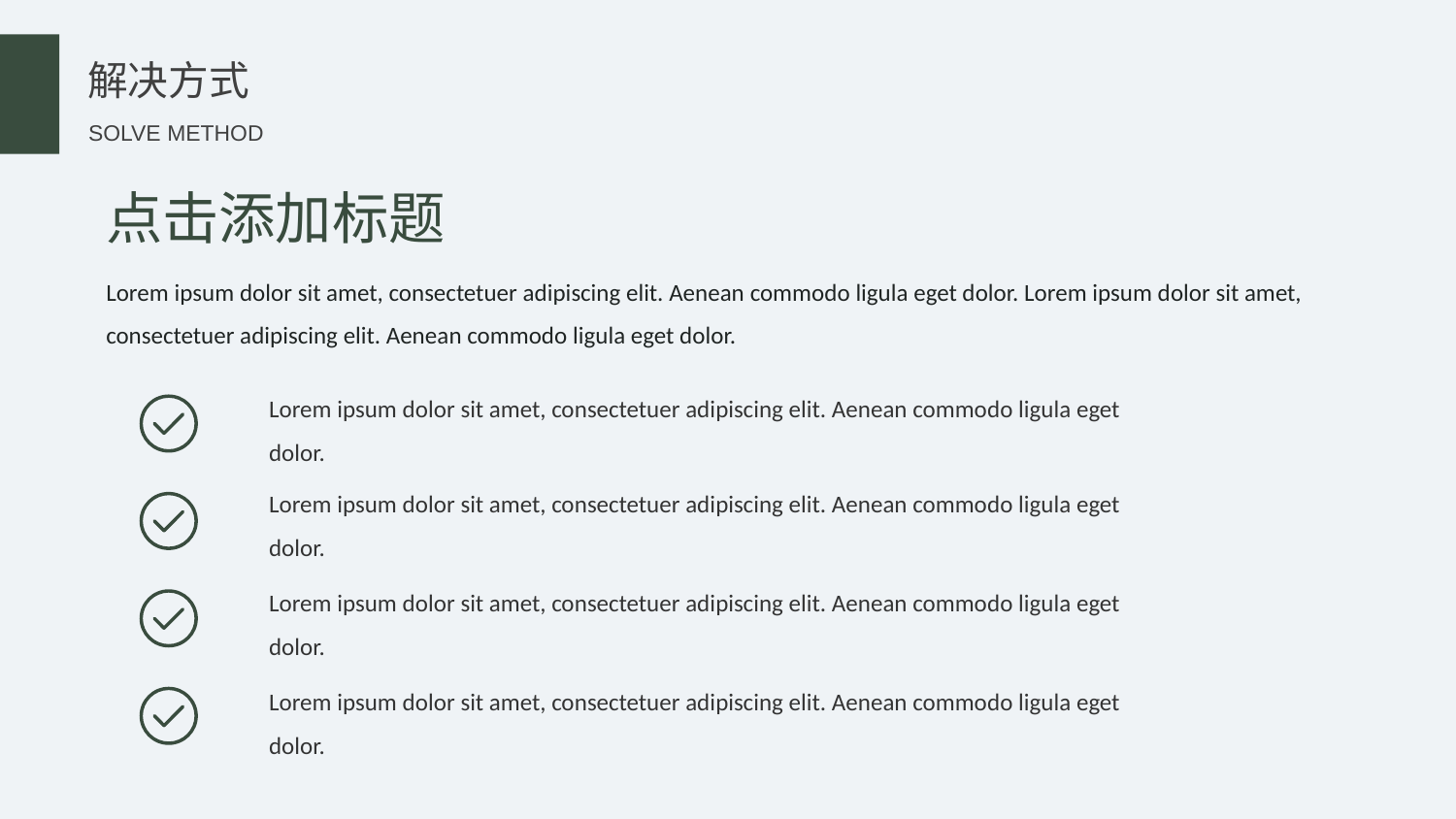

解决方式
SOLVE METHOD
点击添加标题
Lorem ipsum dolor sit amet, consectetuer adipiscing elit. Aenean commodo ligula eget dolor. Lorem ipsum dolor sit amet, consectetuer adipiscing elit. Aenean commodo ligula eget dolor.
Lorem ipsum dolor sit amet, consectetuer adipiscing elit. Aenean commodo ligula eget dolor.
Lorem ipsum dolor sit amet, consectetuer adipiscing elit. Aenean commodo ligula eget dolor.
Lorem ipsum dolor sit amet, consectetuer adipiscing elit. Aenean commodo ligula eget dolor.
Lorem ipsum dolor sit amet, consectetuer adipiscing elit. Aenean commodo ligula eget dolor.